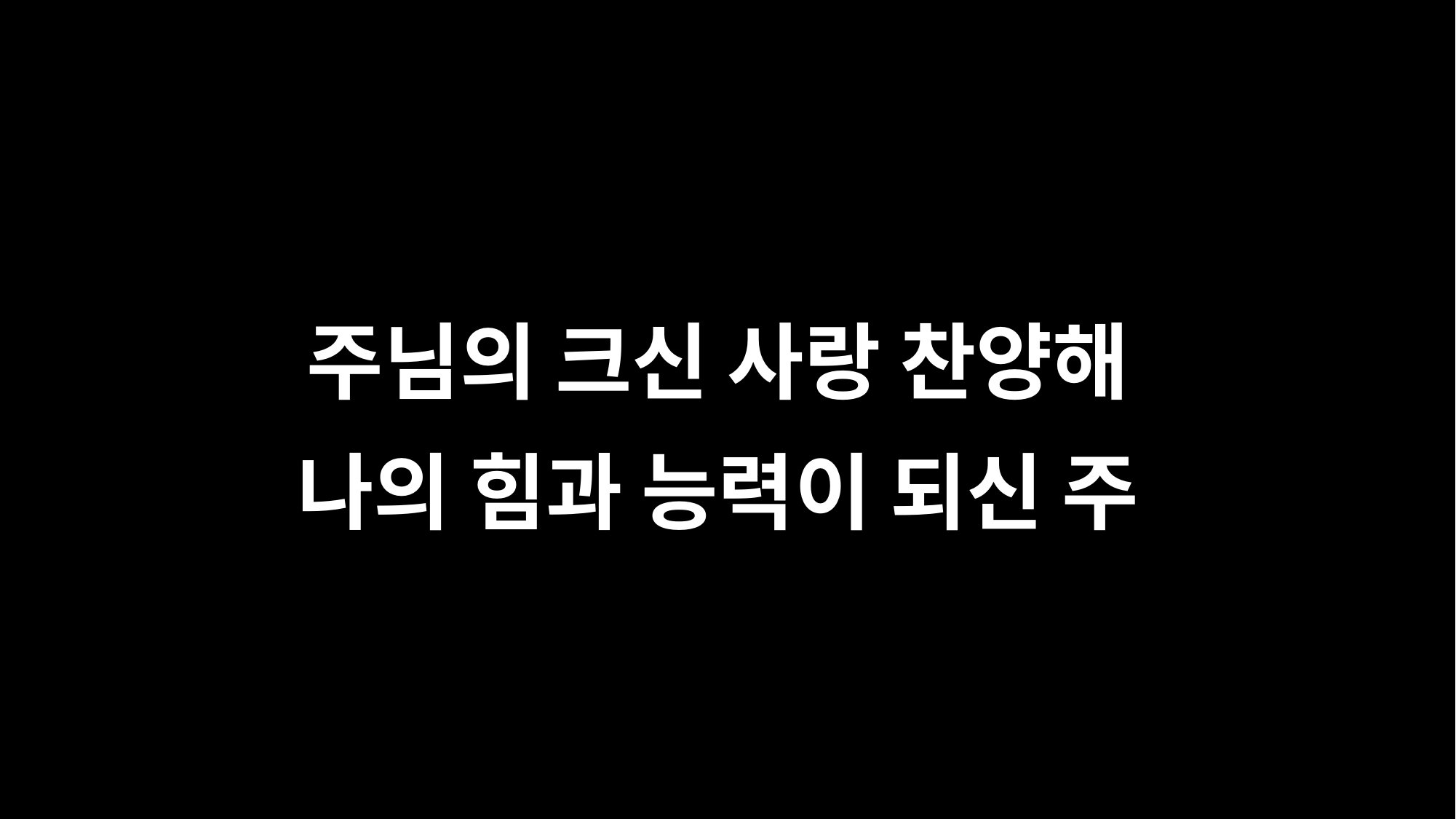

주님의 크신 사랑 찬양해
나의 힘과 능력이 되신 주